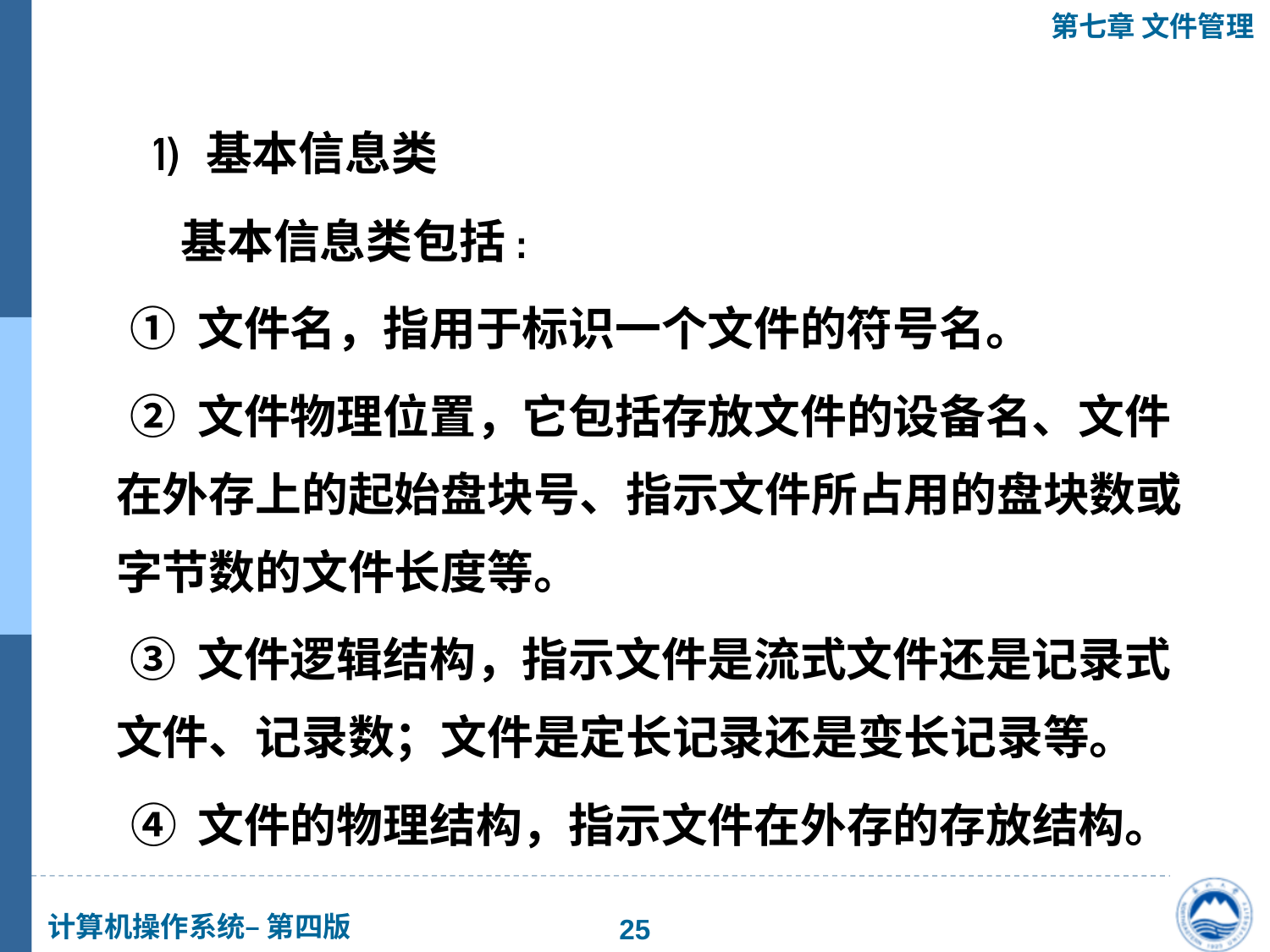

1) 基本信息类
　　 基本信息类包括:
     ① 文件名，指用于标识一个文件的符号名。
     ② 文件物理位置，它包括存放文件的设备名、文件在外存上的起始盘块号、指示文件所占用的盘块数或字节数的文件长度等。
     ③ 文件逻辑结构，指示文件是流式文件还是记录式文件、记录数；文件是定长记录还是变长记录等。
     ④ 文件的物理结构，指示文件在外存的存放结构。